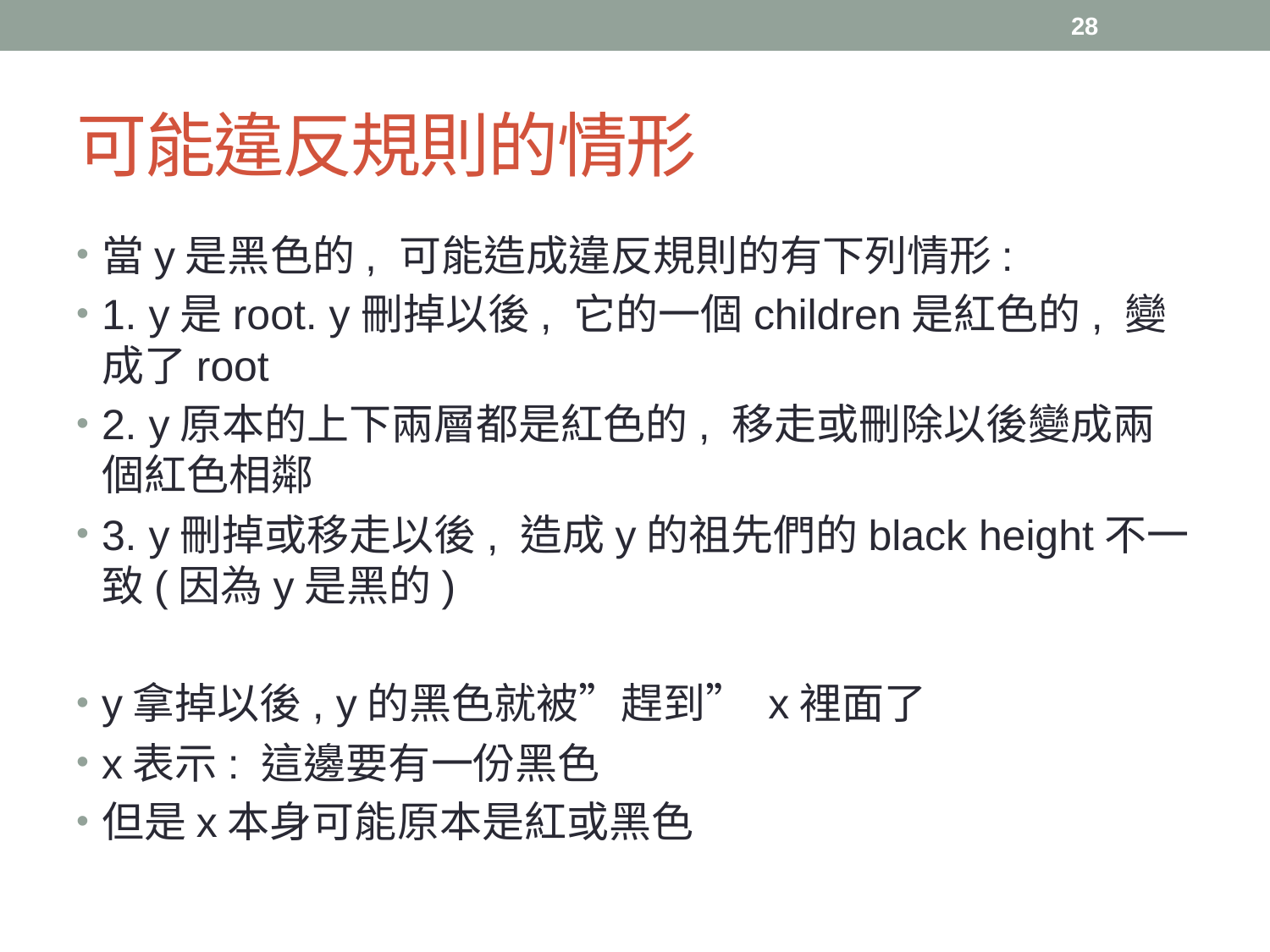

28
# 可能違反規則的情形
當y是黑色的, 可能造成違反規則的有下列情形:
1. y是root. y刪掉以後, 它的一個children是紅色的, 變成了root
2. y原本的上下兩層都是紅色的, 移走或刪除以後變成兩個紅色相鄰
3. y刪掉或移走以後, 造成y的祖先們的black height不一致(因為y是黑的)

y拿掉以後, y的黑色就被”趕到” x裡面了
x表示: 這邊要有一份黑色
但是x本身可能原本是紅或黑色